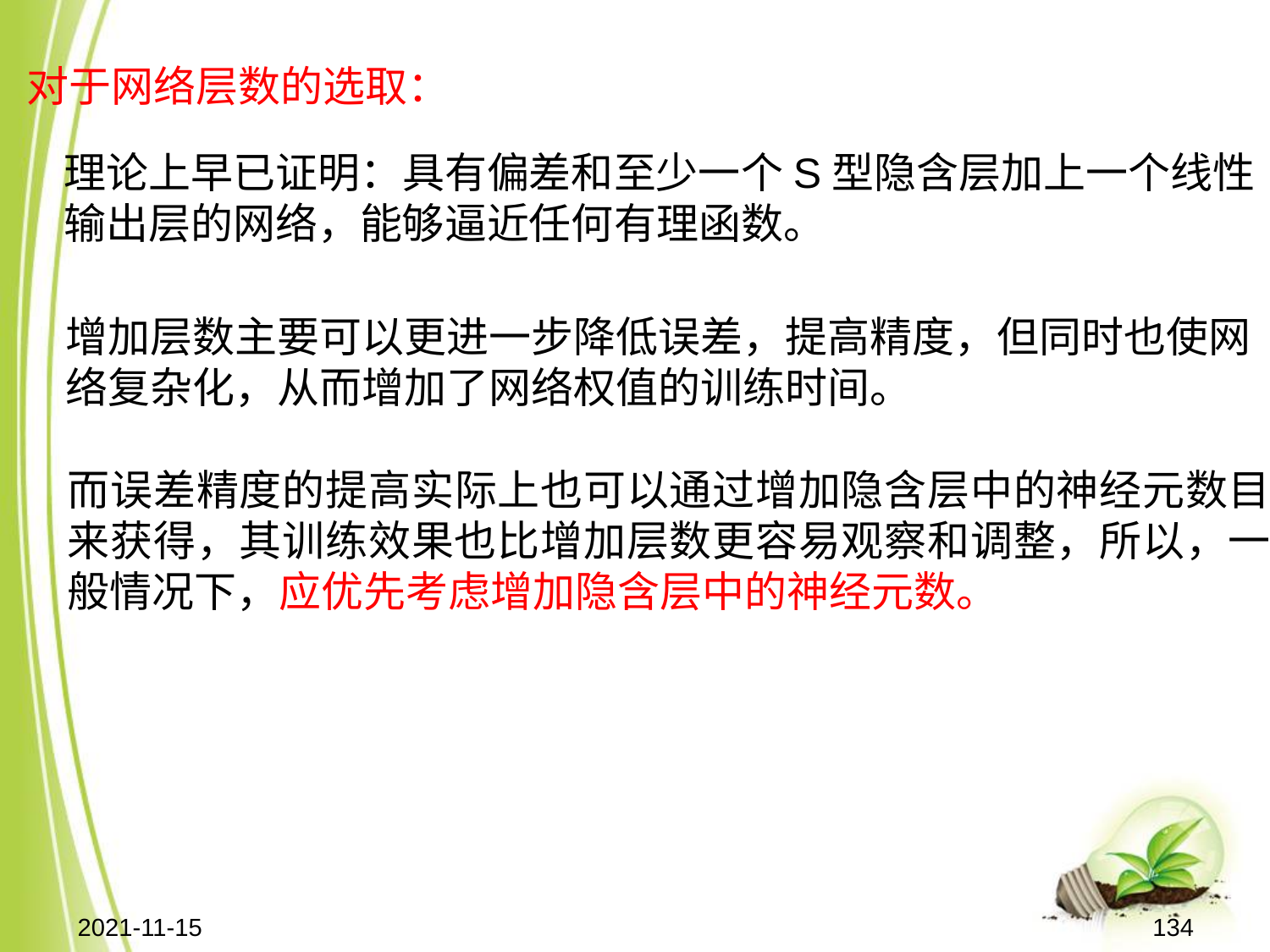

对于网络层数的选取：
理论上早已证明：具有偏差和至少一个S型隐含层加上一个线性输出层的网络，能够逼近任何有理函数。
增加层数主要可以更进一步降低误差，提高精度，但同时也使网络复杂化，从而增加了网络权值的训练时间。
而误差精度的提高实际上也可以通过增加隐含层中的神经元数目来获得，其训练效果也比增加层数更容易观察和调整，所以，一般情况下，应优先考虑增加隐含层中的神经元数。
2021-11-15
134